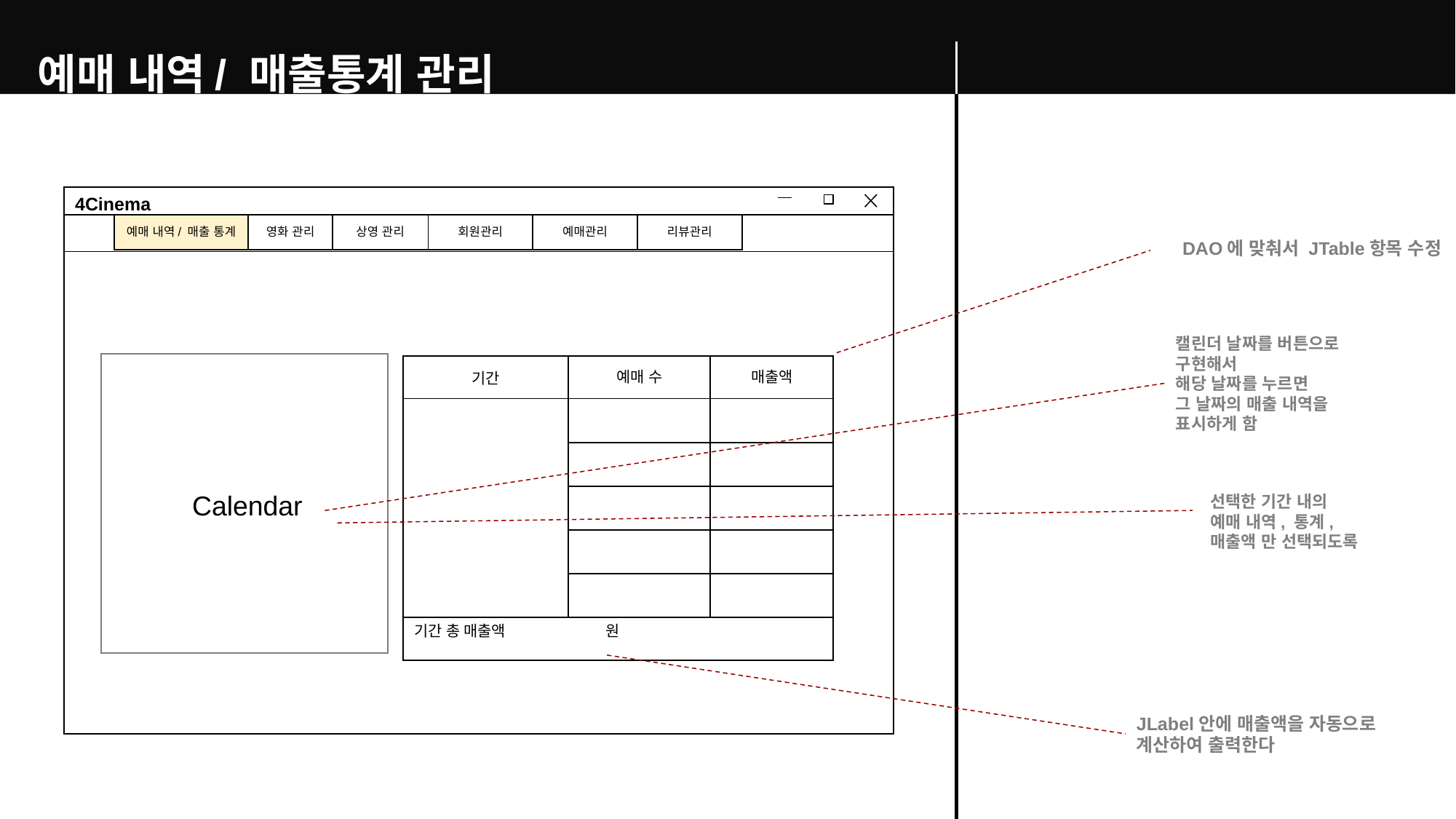

예매 내역/ 매출통계 관리
4Cinema

| 예매 내역/ 매출 통계 | 영화 관리 | 상영 관리 | 회원관리 | 예매관리 | 리뷰관리 |
| --- | --- | --- | --- | --- | --- |
DAO에 맞춰서 JTable항목 수정

선택한 기간 내의
예매 내역, 통계,
매출액 만 선택되도록

캘린더 날짜를 버튼으로
구현해서
해당 날짜를 누르면
그 날짜의 매출 내역을
표시하게 함

| 기간 |  | 예매 수 | 매출액 |
| --- | --- | --- | --- |
|  |  |  |  |
|  |  |  |  |
|  |  |  |  |
|  |  |  |  |
|  |  |  |  |
| 기간 총 매출액 원 |  |  |  |
Calendar
JLabel안에 매출액을 자동으로 계산하여 출력한다